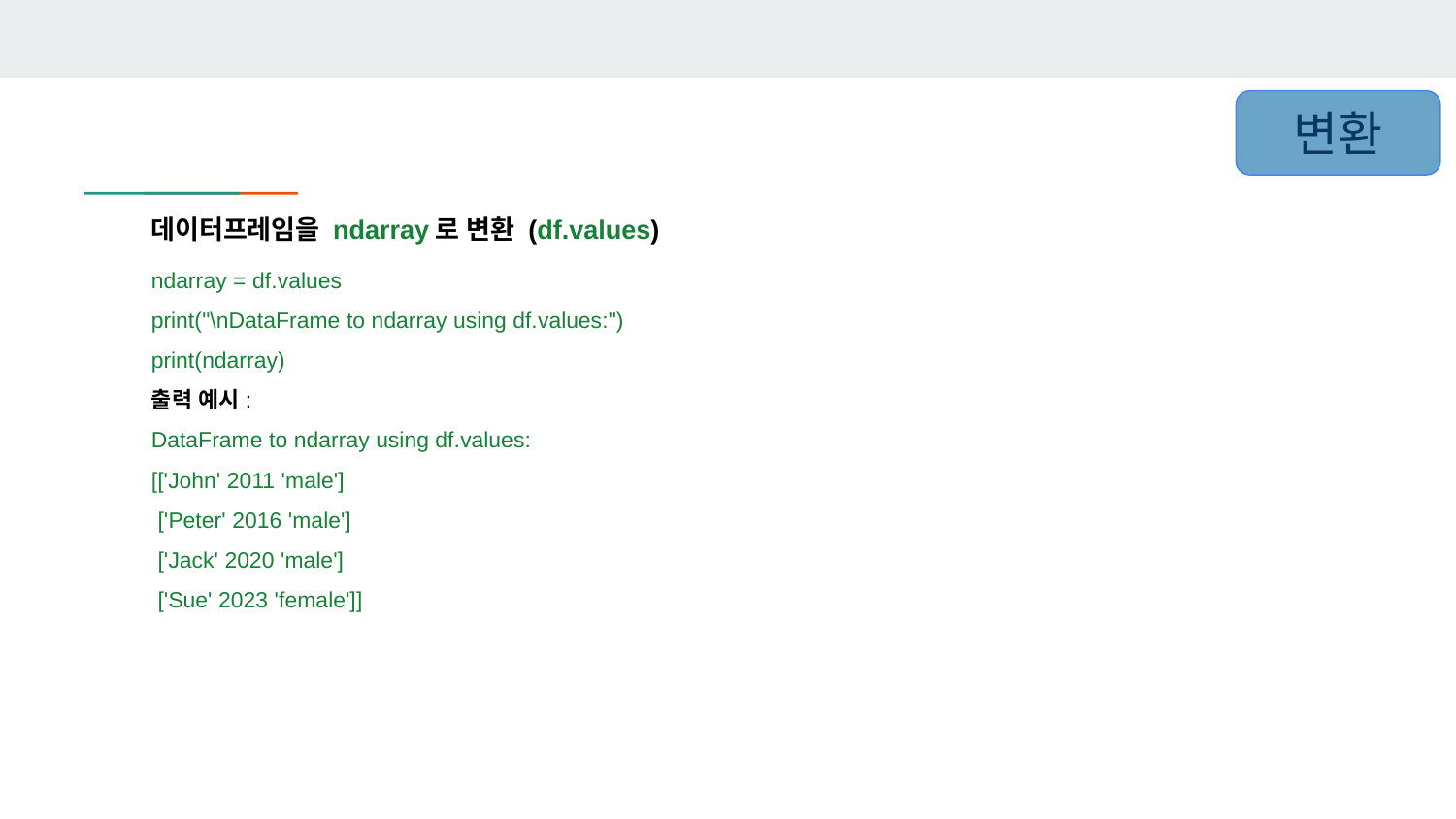

변환
데이터프레임을 ndarray로 변환 (df.values)
ndarray = df.values
print("\nDataFrame to ndarray using df.values:")
print(ndarray)
출력 예시:
DataFrame to ndarray using df.values:
[['John' 2011 'male']
 ['Peter' 2016 'male']
 ['Jack' 2020 'male']
 ['Sue' 2023 'female']]